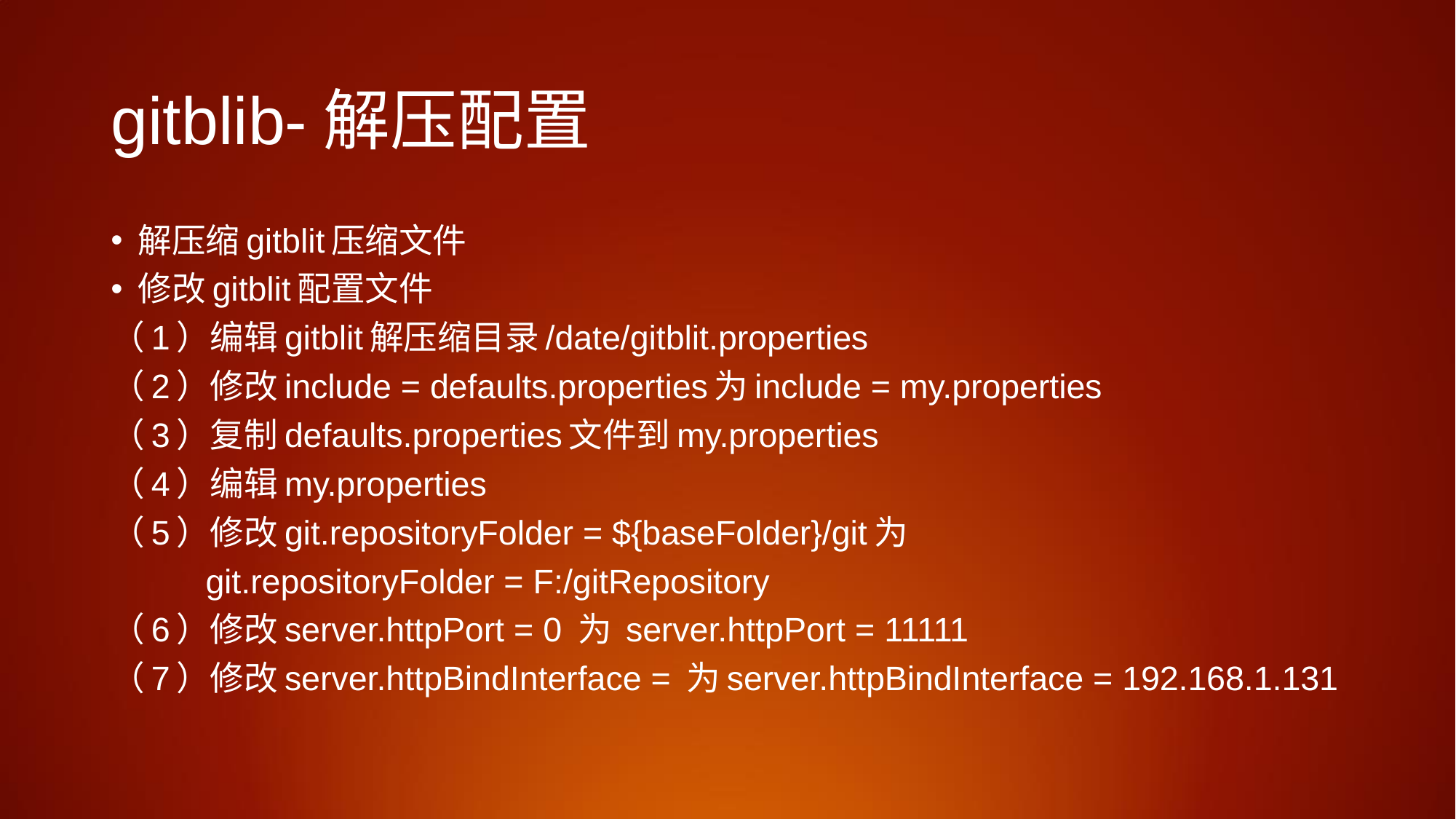

# gitblib-解压配置
解压缩gitblit压缩文件
修改gitblit配置文件
（1）编辑gitblit解压缩目录/date/gitblit.properties
（2）修改include = defaults.properties为include = my.properties
（3）复制defaults.properties文件到my.properties
（4）编辑my.properties
（5）修改git.repositoryFolder = ${baseFolder}/git为
          git.repositoryFolder = F:/gitRepository
（6）修改server.httpPort = 0 为 server.httpPort = 11111
（7）修改server.httpBindInterface = 为server.httpBindInterface = 192.168.1.131